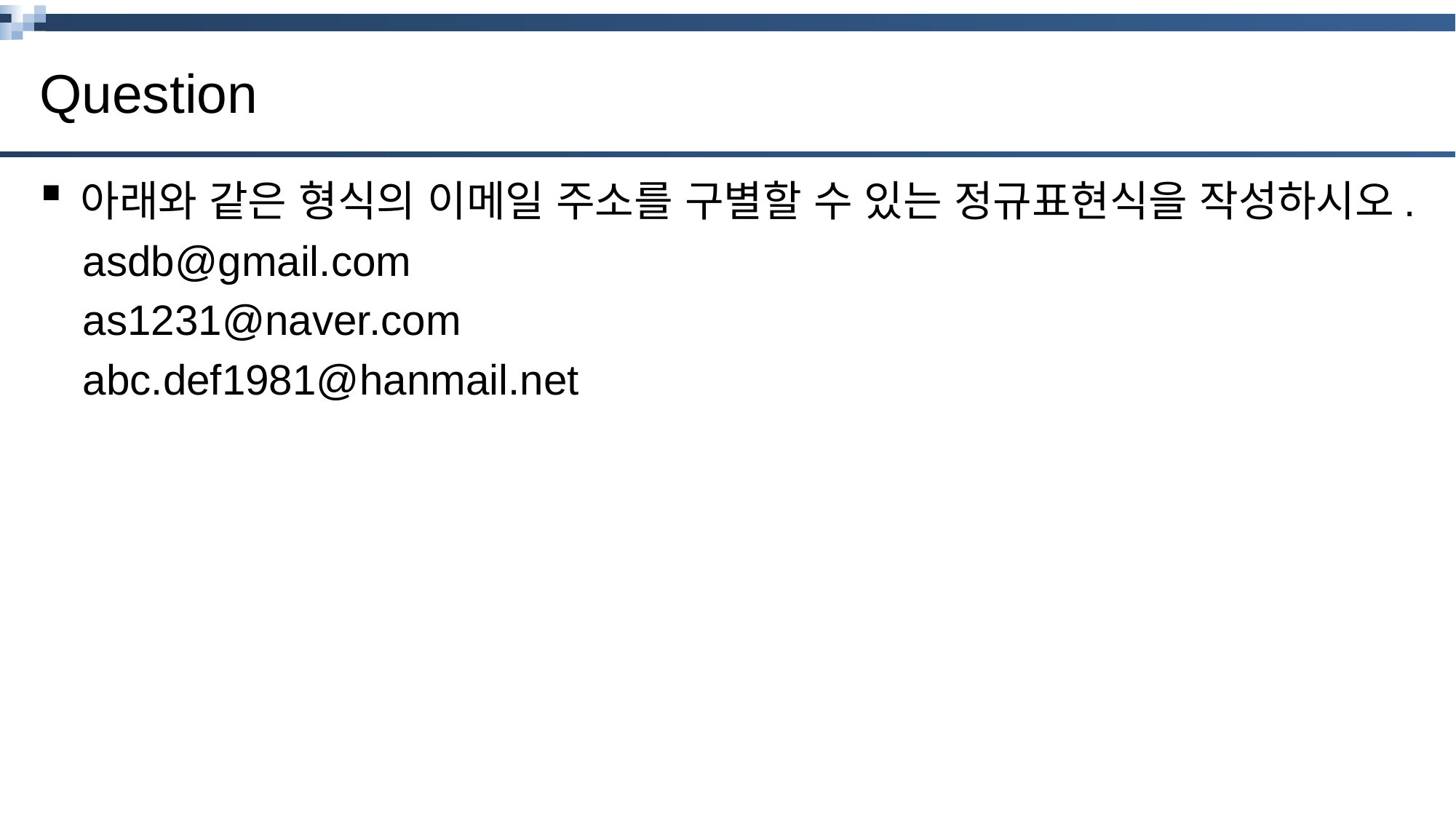

# Question
아래와 같은 형식의 이메일 주소를 구별할 수 있는 정규표현식을 작성하시오.
asdb@gmail.com
as1231@naver.com
abc.def1981@hanmail.net